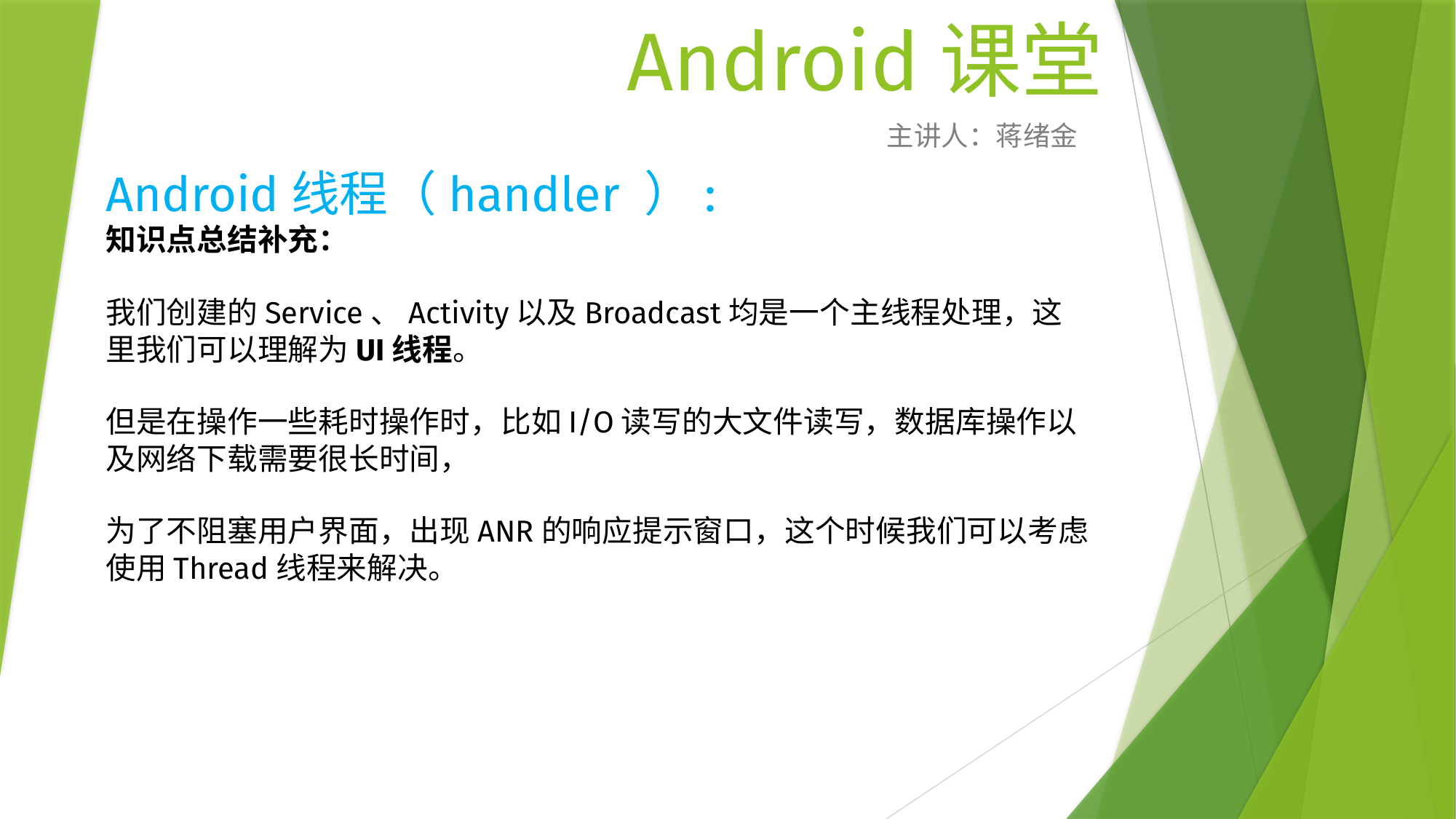

# Android课堂
主讲人：蒋绪金
Android线程（handler ）:
知识点总结补充：

我们创建的Service、Activity以及Broadcast均是一个主线程处理，这里我们可以理解为UI线程。

但是在操作一些耗时操作时，比如I/O读写的大文件读写，数据库操作以及网络下载需要很长时间，

为了不阻塞用户界面，出现ANR的响应提示窗口，这个时候我们可以考虑使用Thread线程来解决。